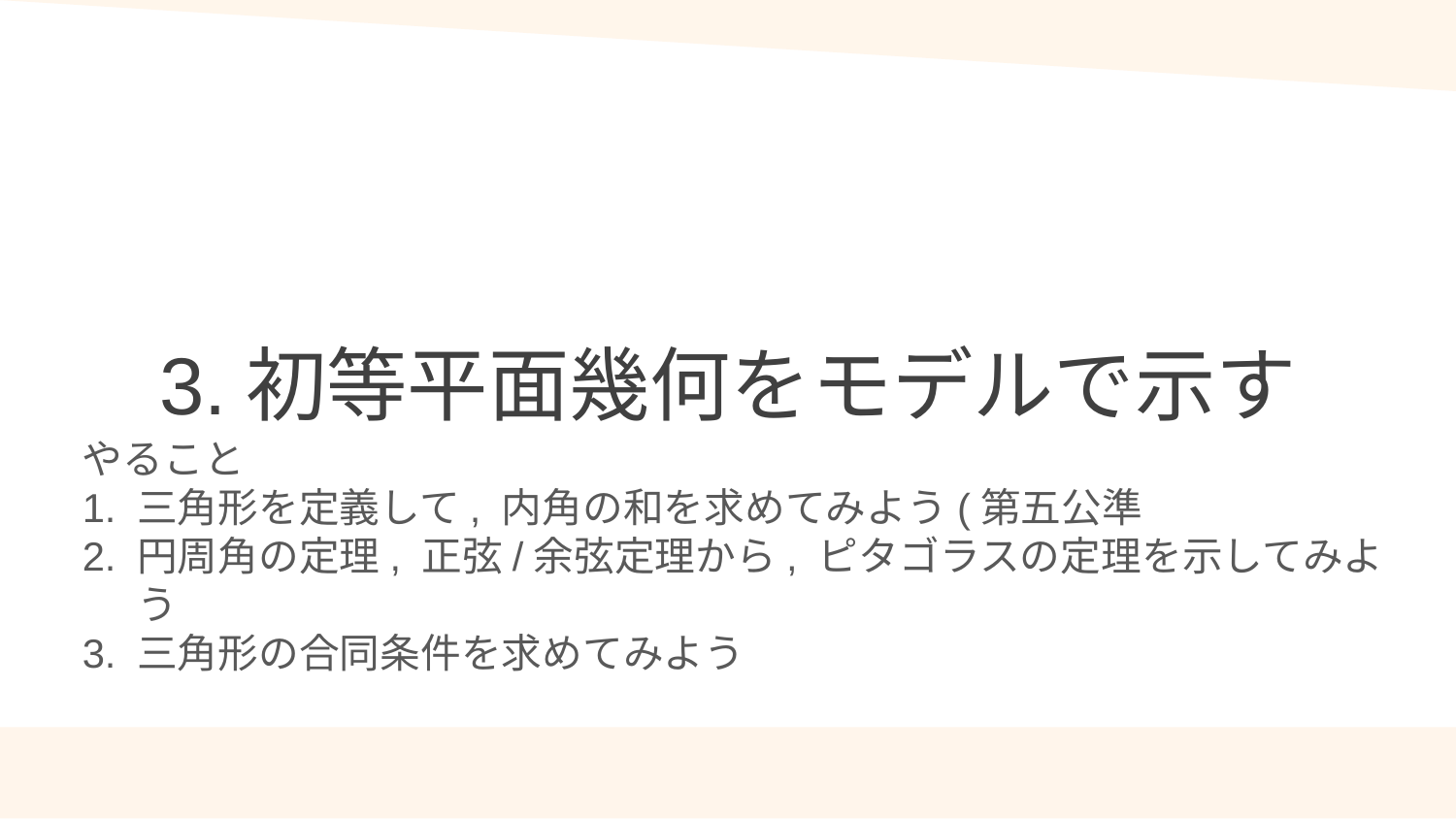

# 3.初等平面幾何をモデルで示す
やること
1. 三角形を定義して, 内角の和を求めてみよう(第五公準
2. 円周角の定理, 正弦/余弦定理から, ピタゴラスの定理を示してみよう
3. 三角形の合同条件を求めてみよう